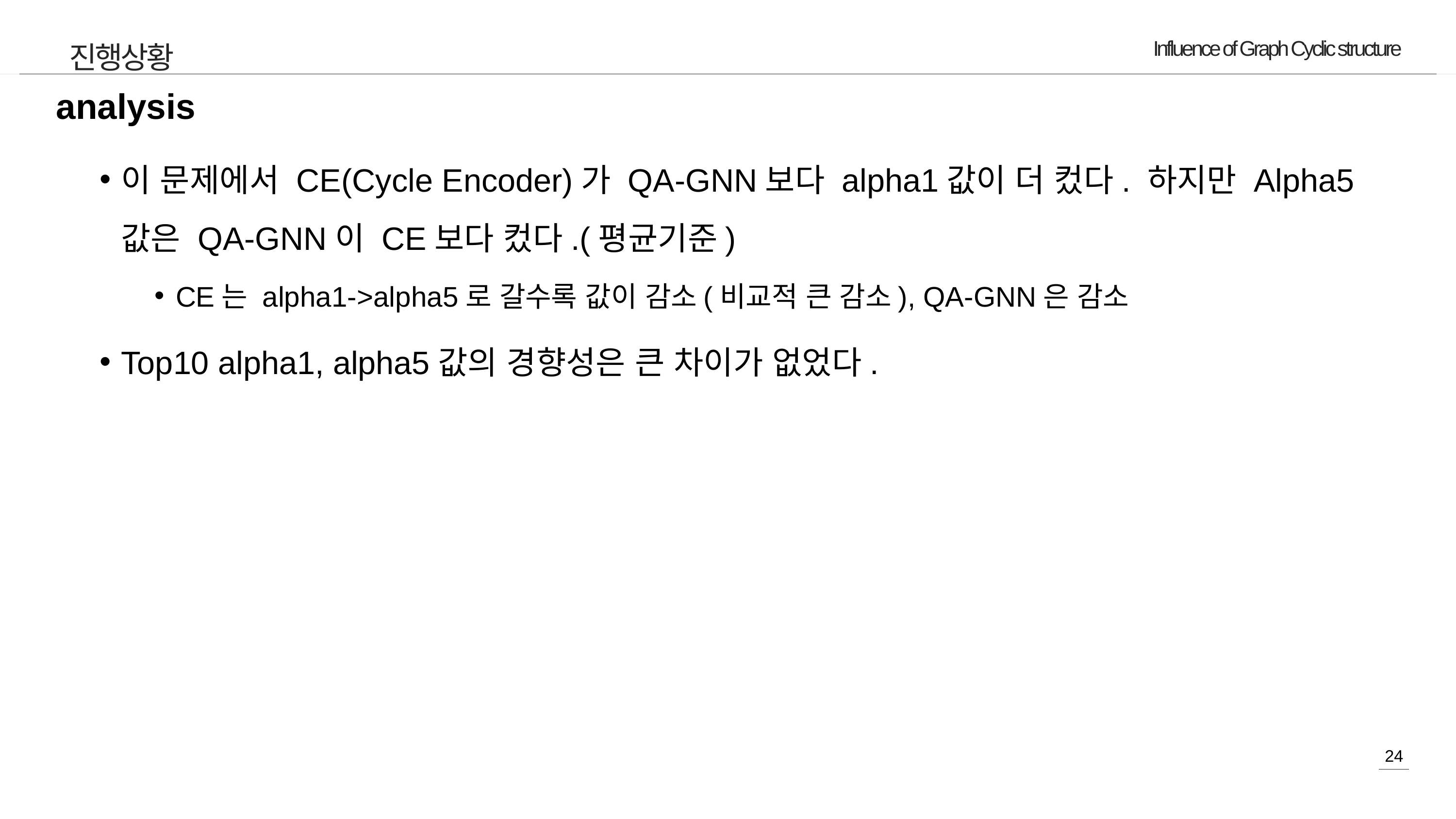

진행상황
analysis
이 문제에서 CE(Cycle Encoder)가 QA-GNN보다 alpha1값이 더 컸다. 하지만 Alpha5값은 QA-GNN이 CE보다 컸다.(평균기준)
CE는 alpha1->alpha5로 갈수록 값이 감소(비교적 큰 감소), QA-GNN은 감소
Top10 alpha1, alpha5값의 경향성은 큰 차이가 없었다.